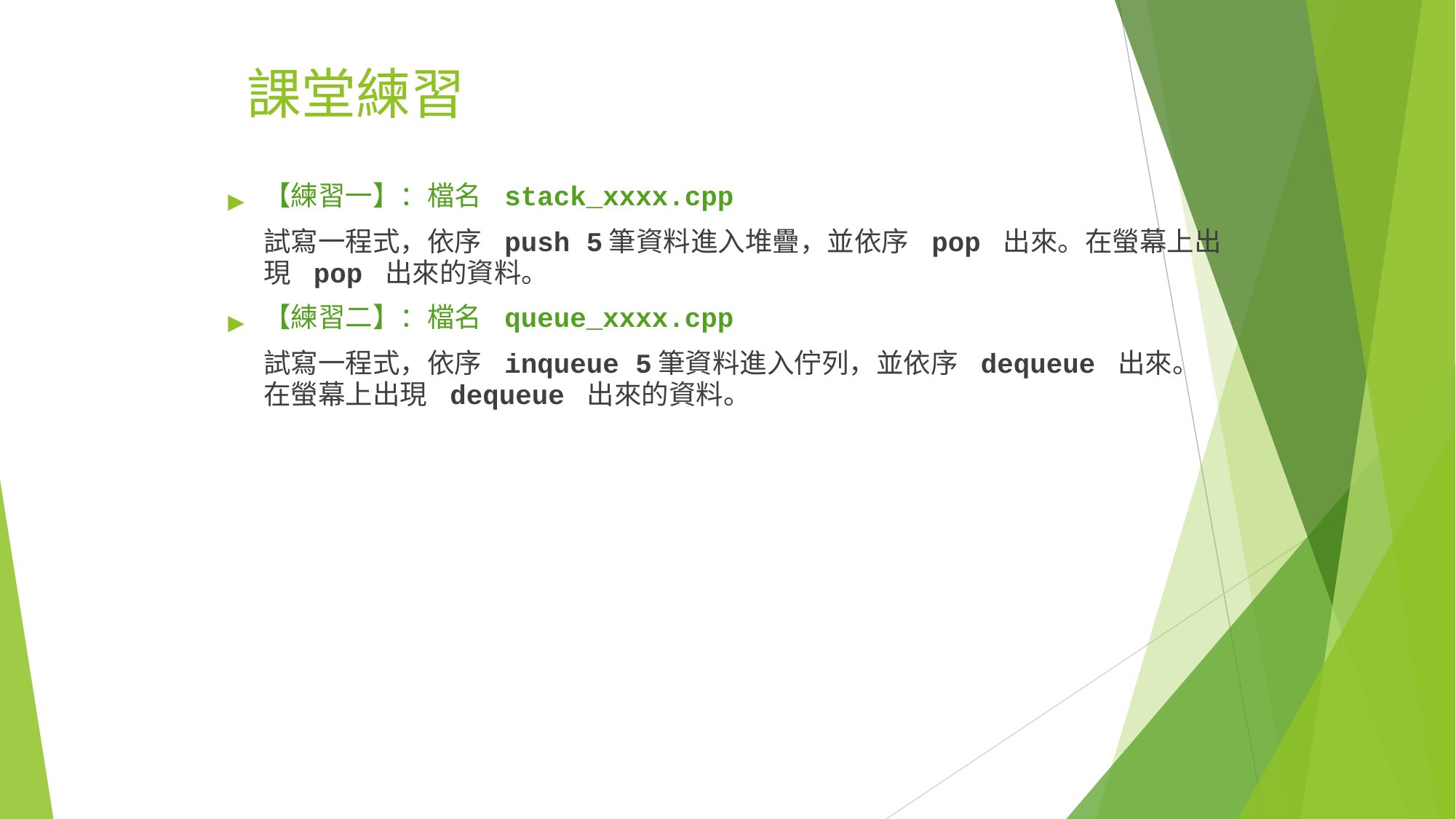

# 課堂練習
【練習一】：檔名 stack_xxxx.cpp
	試寫一程式，依序 push 5筆資料進入堆疊，並依序 pop 出來。在螢幕上出現 pop 出來的資料。
【練習二】：檔名 queue_xxxx.cpp
	試寫一程式，依序 inqueue 5筆資料進入佇列，並依序 dequeue 出來。在螢幕上出現 dequeue 出來的資料。